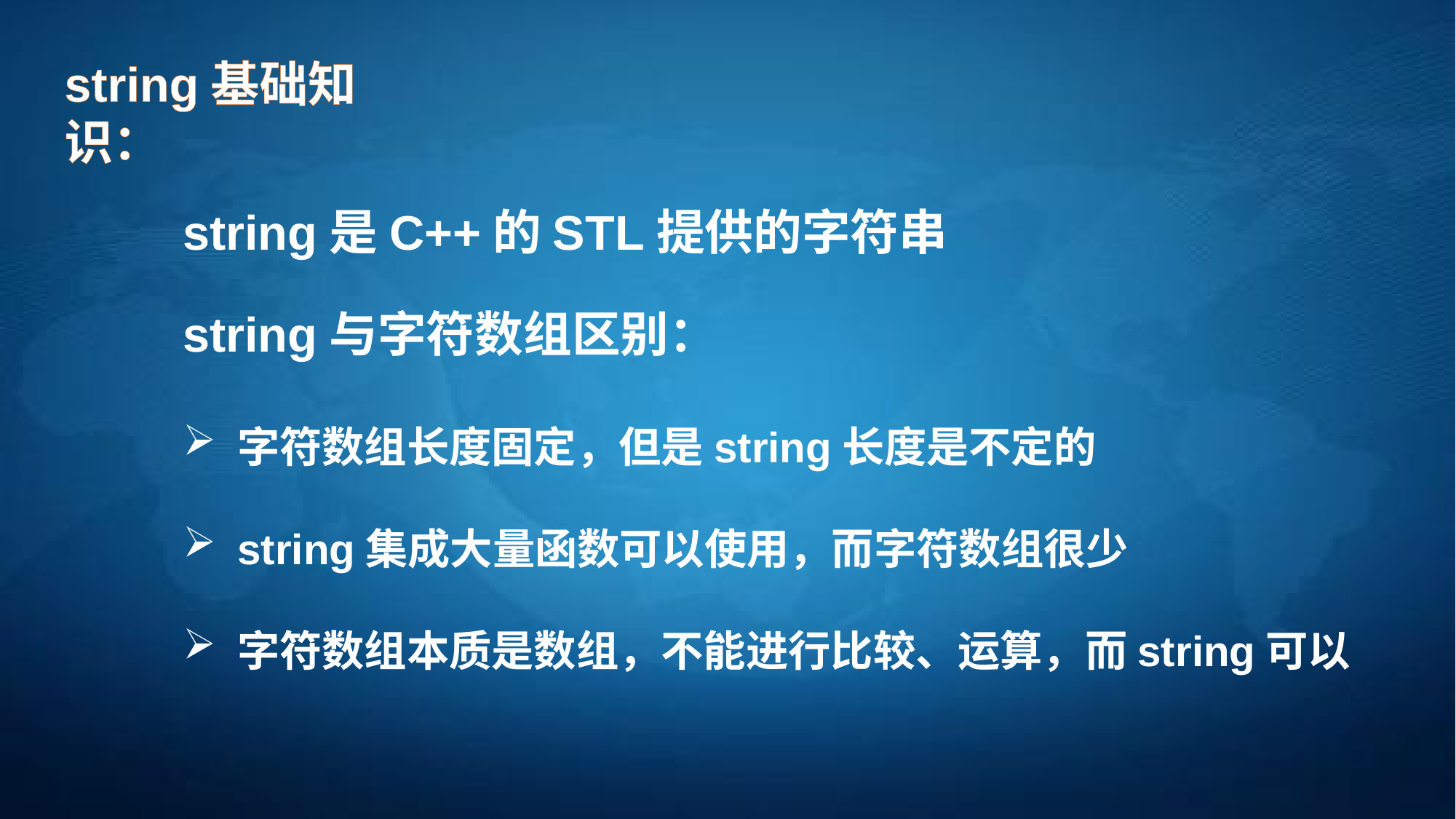

string基础知识：

string是C++的STL提供的字符串
string与字符数组区别：

字符数组长度固定，但是string长度是不定的

string集成大量函数可以使用，而字符数组很少

字符数组本质是数组，不能进行比较、运算，而string可以